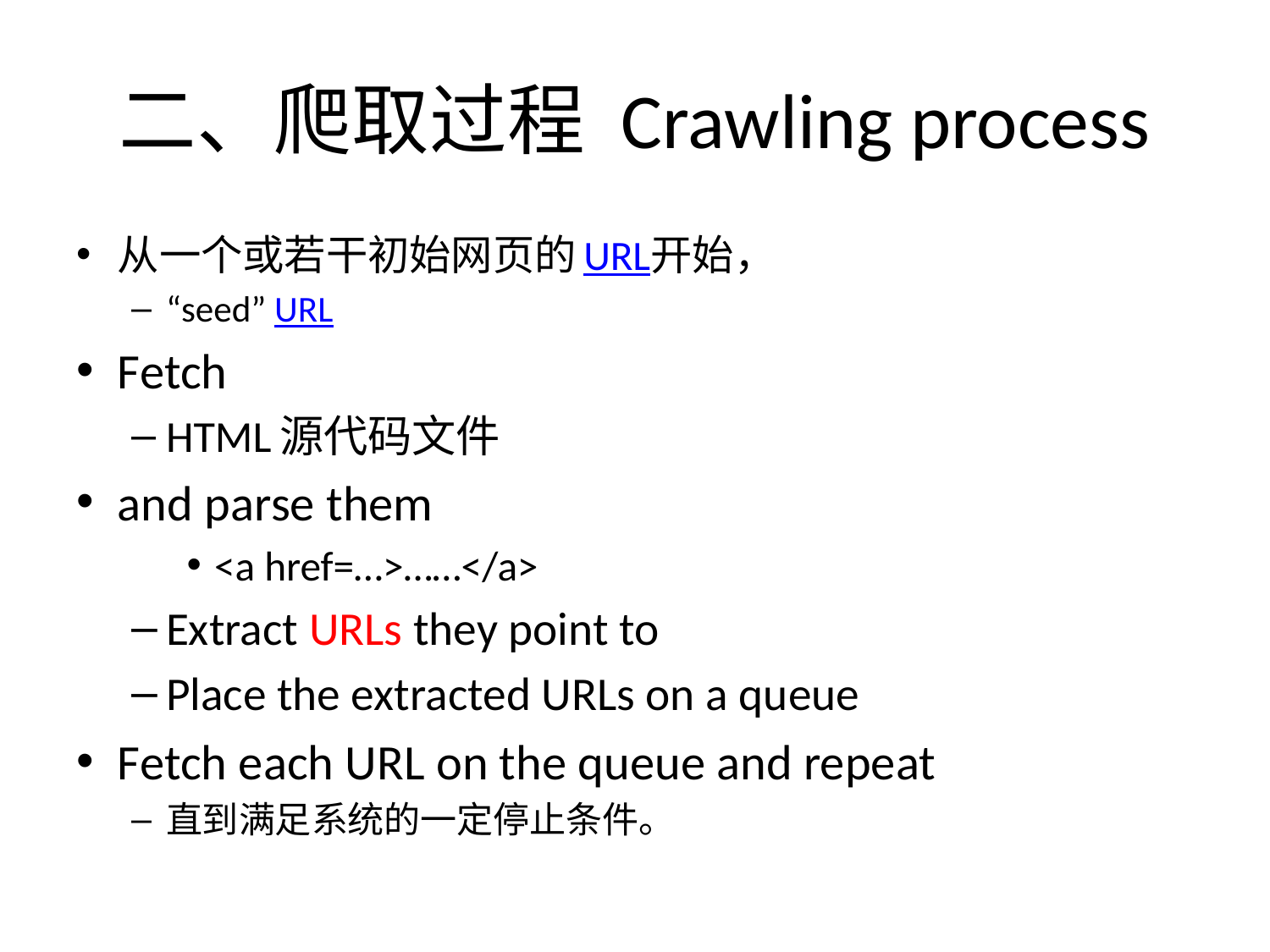

# 二、爬取过程 Crawling process
从一个或若干初始网页的URL开始，
“seed” URL
Fetch
HTML源代码文件
and parse them
<a href=…>……</a>
Extract URLs they point to
Place the extracted URLs on a queue
Fetch each URL on the queue and repeat
直到满足系统的一定停止条件。